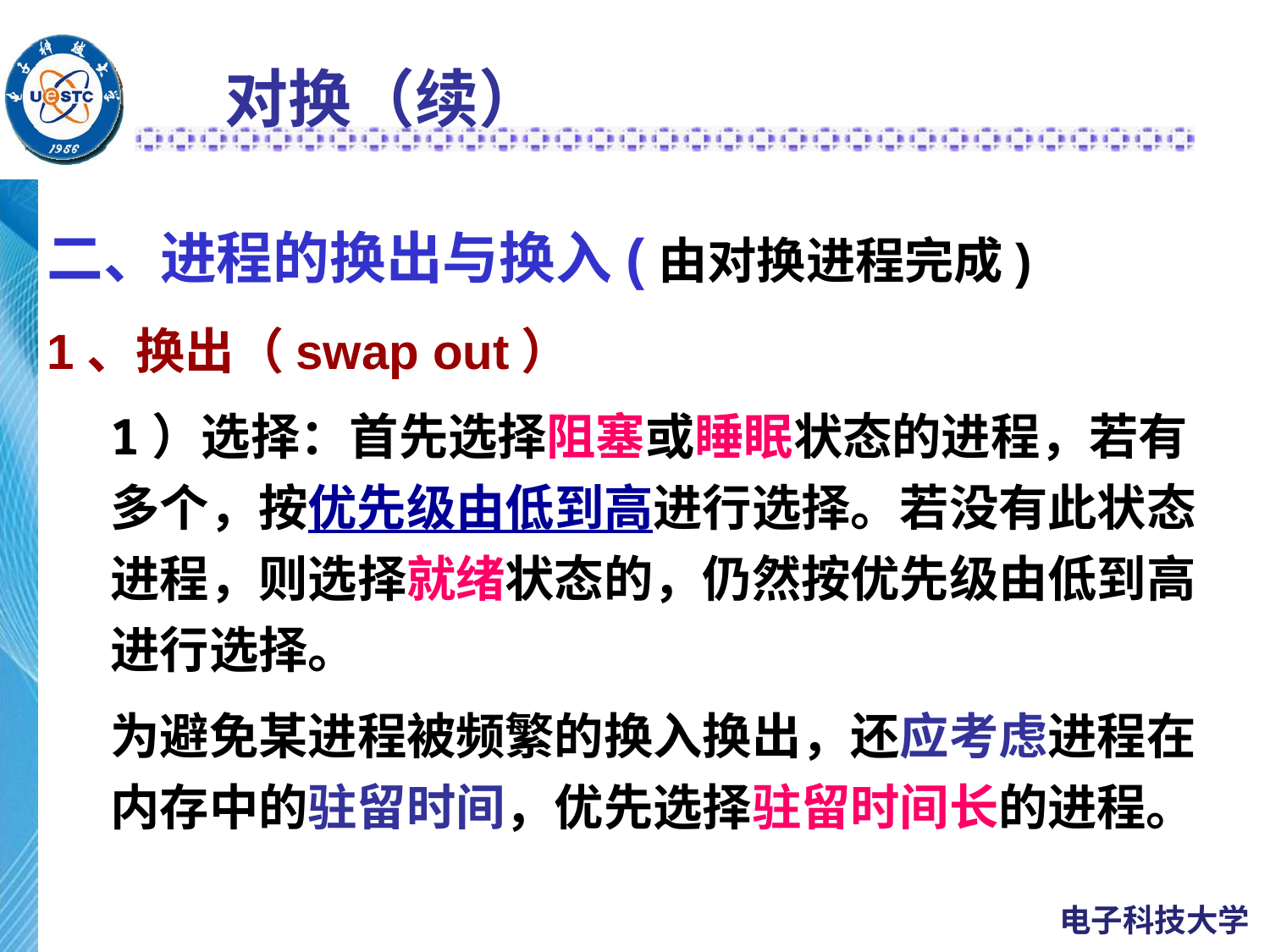

对换（续）
二、进程的换出与换入(由对换进程完成)
1、换出（swap out）
1）选择：首先选择阻塞或睡眠状态的进程，若有多个，按优先级由低到高进行选择。若没有此状态进程，则选择就绪状态的，仍然按优先级由低到高进行选择。
为避免某进程被频繁的换入换出，还应考虑进程在内存中的驻留时间，优先选择驻留时间长的进程。